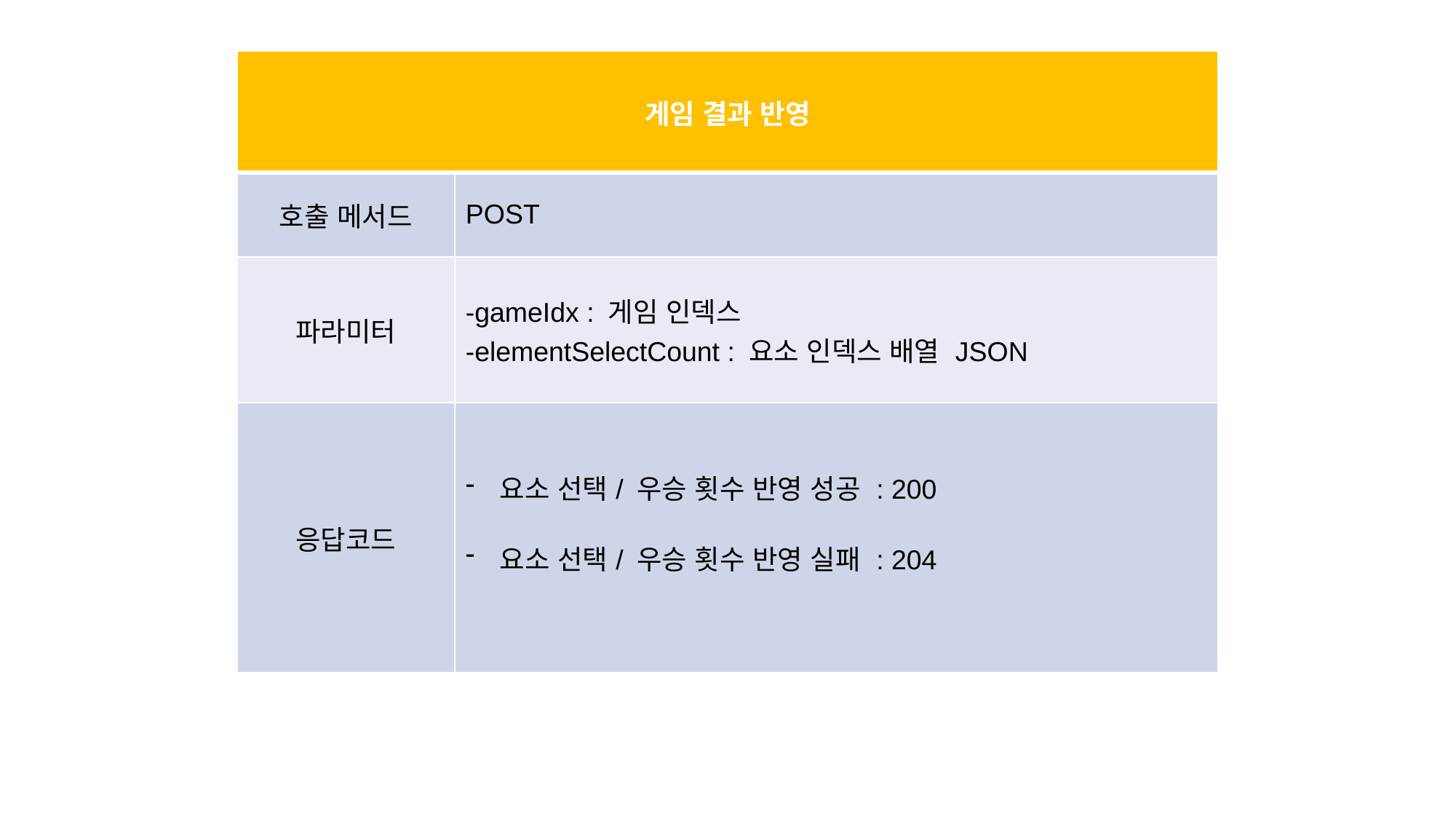

| 게임 결과 반영 |  |
| --- | --- |
| 호출 메서드 | POST |
| 파라미터 | -gameIdx : 게임 인덱스 -elementSelectCount : 요소 인덱스 배열 JSON |
| 응답코드 | 요소 선택/ 우승 횟수 반영 성공 : 200 요소 선택/ 우승 횟수 반영 실패 : 204 |